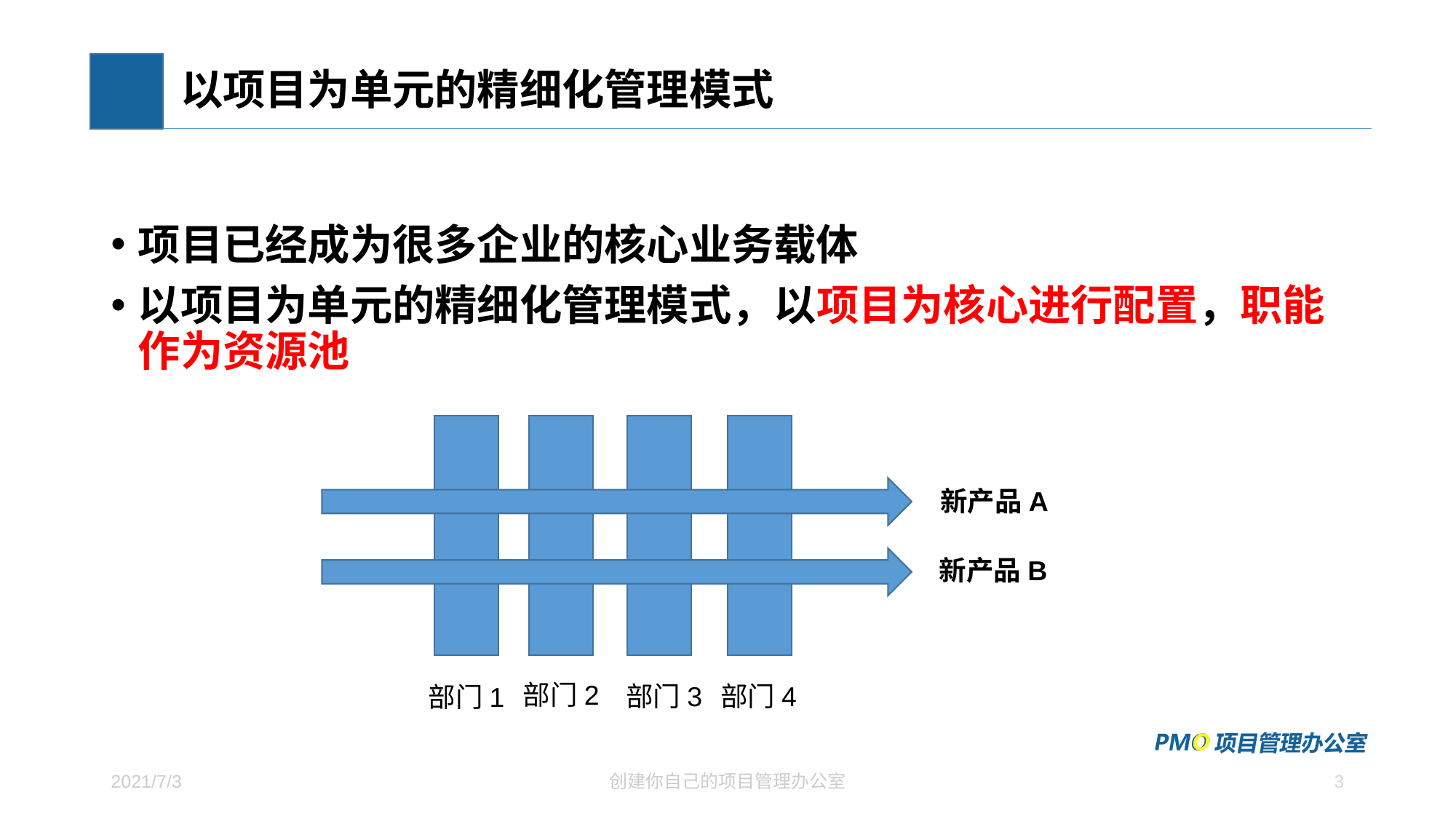

# 以项目为单元的精细化管理模式
项目已经成为很多企业的核心业务载体
以项目为单元的精细化管理模式，以项目为核心进行配置，职能作为资源池

新产品A

新产品B
部门2
部门3
部门4
部门1
3
2021/7/3
创建你自己的项目管理办公室